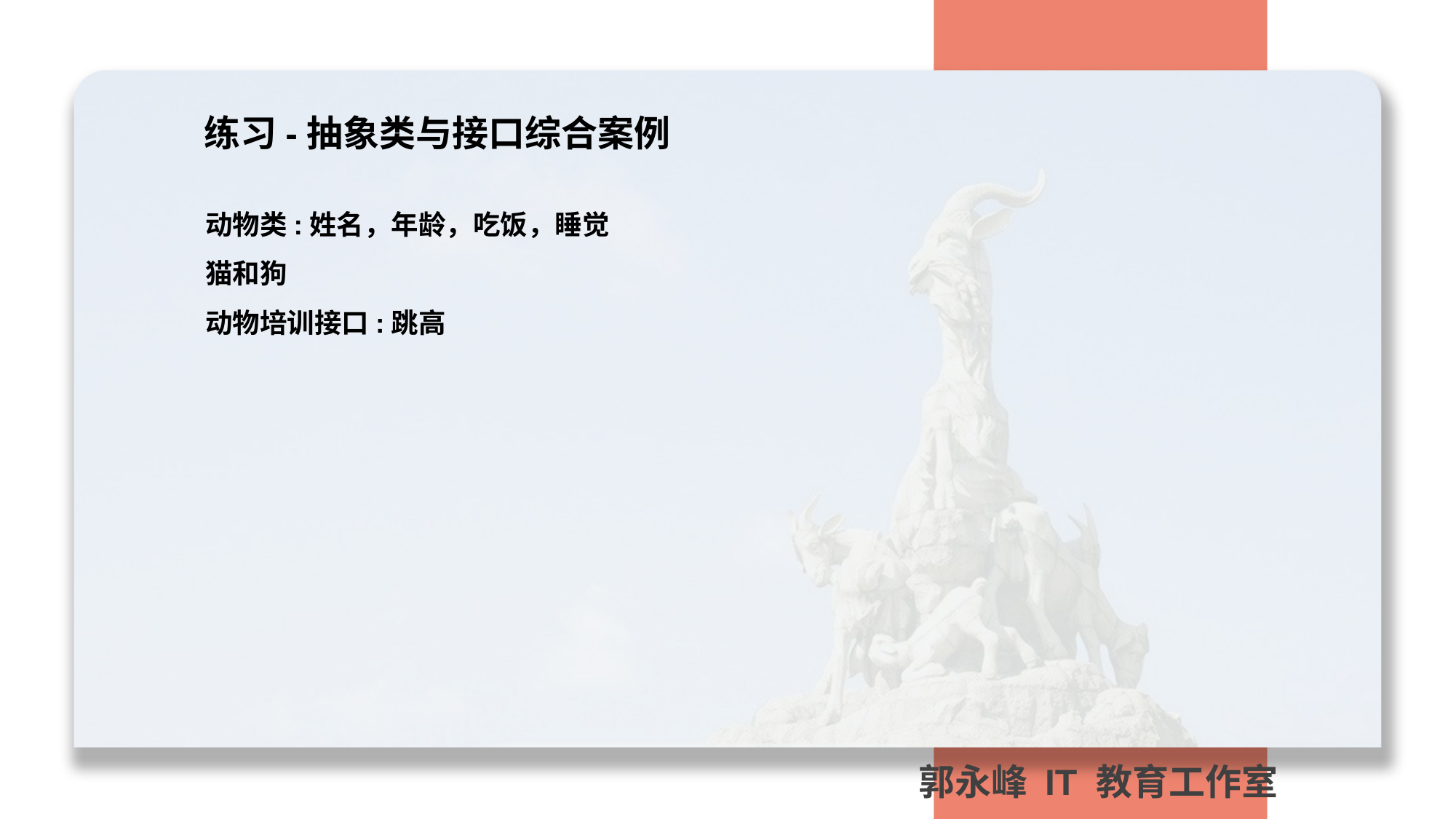

练习-抽象类与接口综合案例
动物类:姓名，年龄，吃饭，睡觉
猫和狗
动物培训接口:跳高